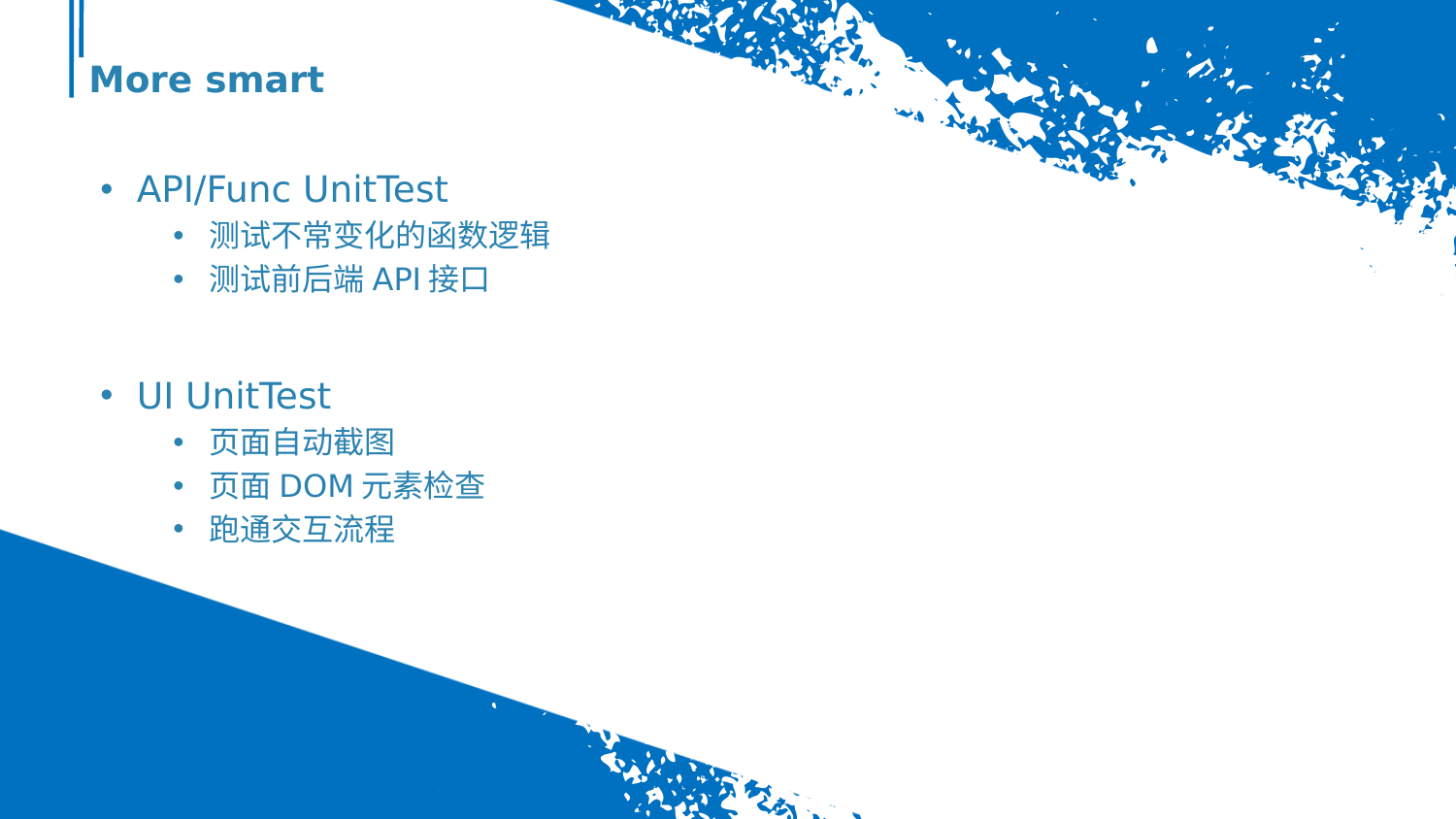

# More smart
API/Func UnitTest
测试不常变化的函数逻辑
测试前后端API接口

UI UnitTest
页面自动截图
页面DOM元素检查
跑通交互流程